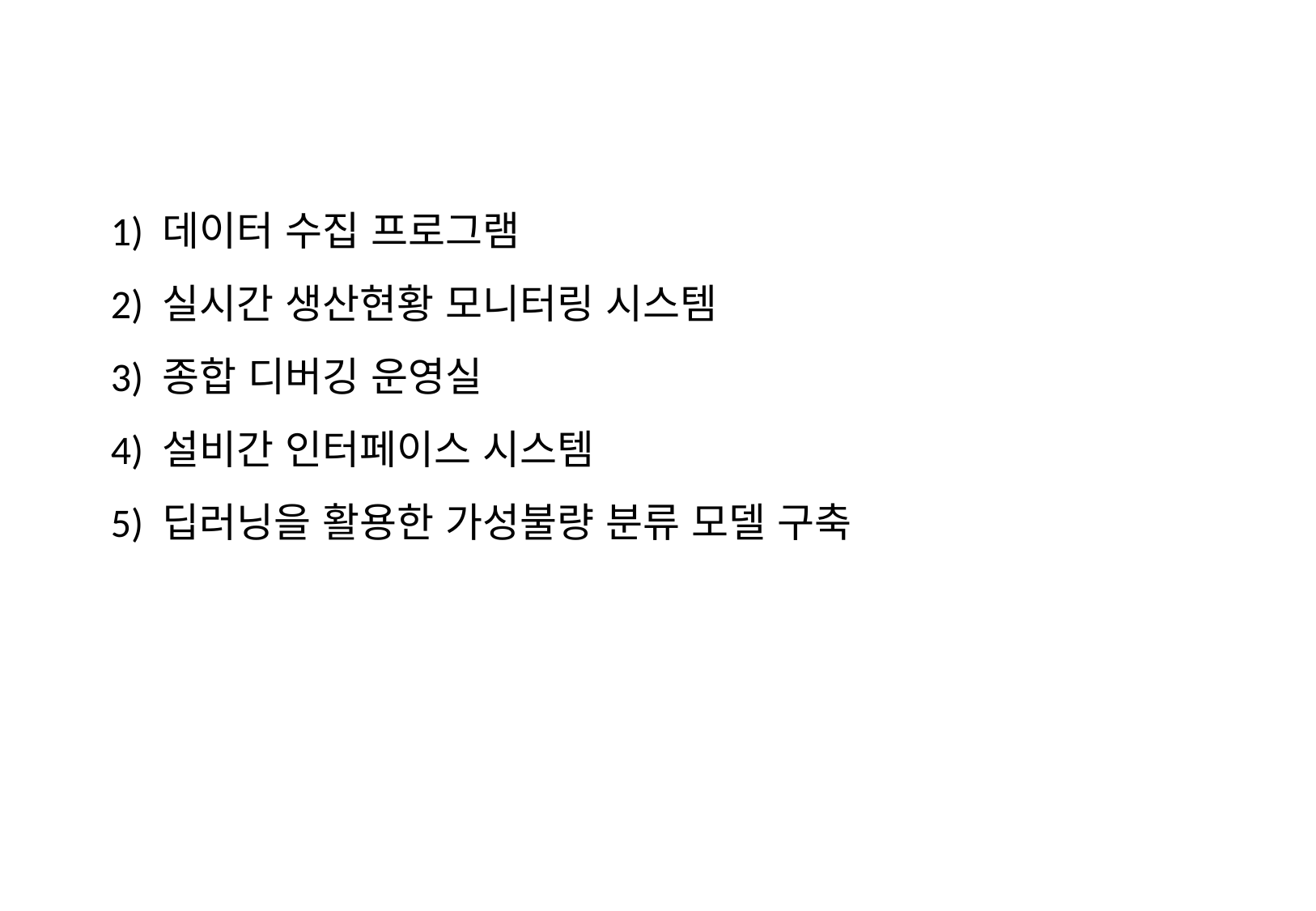

# 1) 데이터 수집 프로그램 2) 실시간 생산현황 모니터링 시스템 3) 종합 디버깅 운영실 4) 설비간 인터페이스 시스템 5) 딥러닝을 활용한 가성불량 분류 모델 구축